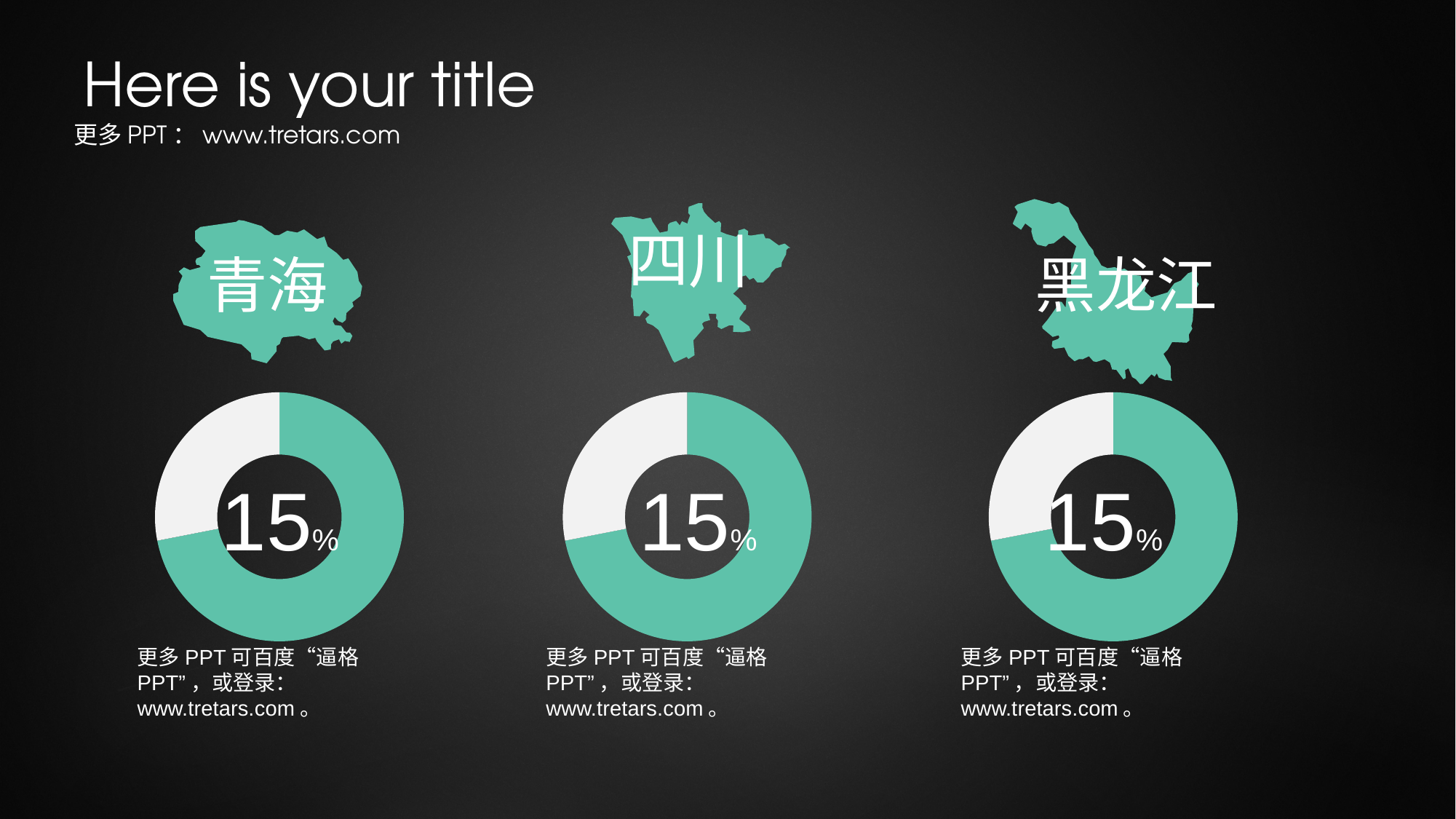

Here is your title
更多PPT：www.tretars.com

四川

青海
黑龙江

### Chart

| Category | 销售额 |
|---|---|
| 第一季度 | 8.2 |
| 第二季度 | 3.2 |

### Chart

| Category | 销售额 |
|---|---|
| 第一季度 | 8.2 |
| 第二季度 | 3.2 |

### Chart

| Category | 销售额 |
|---|---|
| 第一季度 | 8.2 |
| 第二季度 | 3.2 |
15%
15%
15%
更多PPT可百度“逼格PPT”，或登录：www.tretars.com。
更多PPT可百度“逼格PPT”，或登录：www.tretars.com。
更多PPT可百度“逼格PPT”，或登录：www.tretars.com。